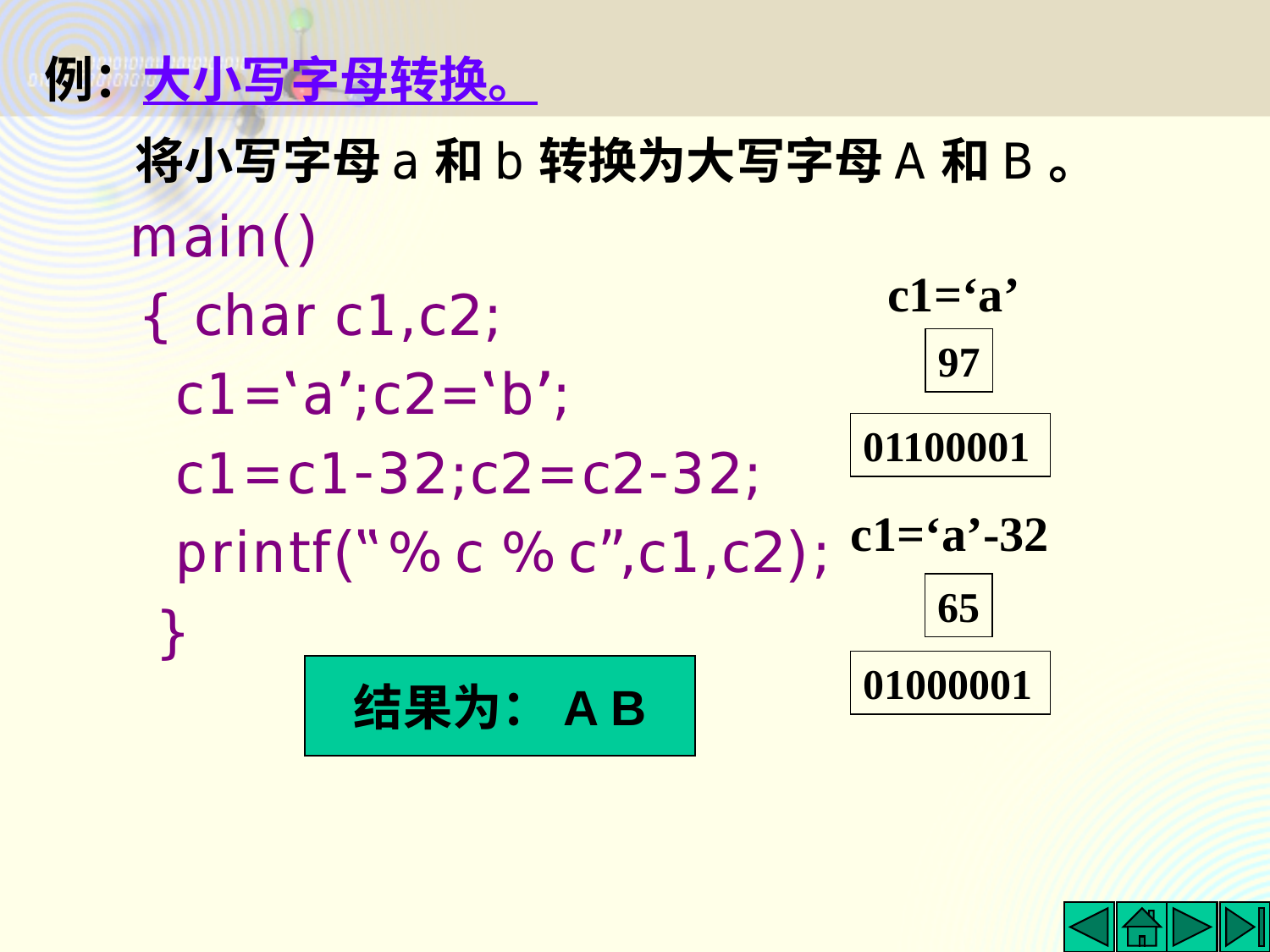

例：大小写字母转换。
       将小写字母a和b转换为大写字母A和B。
      main()
      { char c1,c2;
        c1=‘a’;c2=‘b’;
        c1=c1-32;c2=c2-32;
        printf(“%c %c”,c1,c2);
       }
c1=‘a’
97
01100001
c1=‘a’-32
65
01000001
结果为：A B